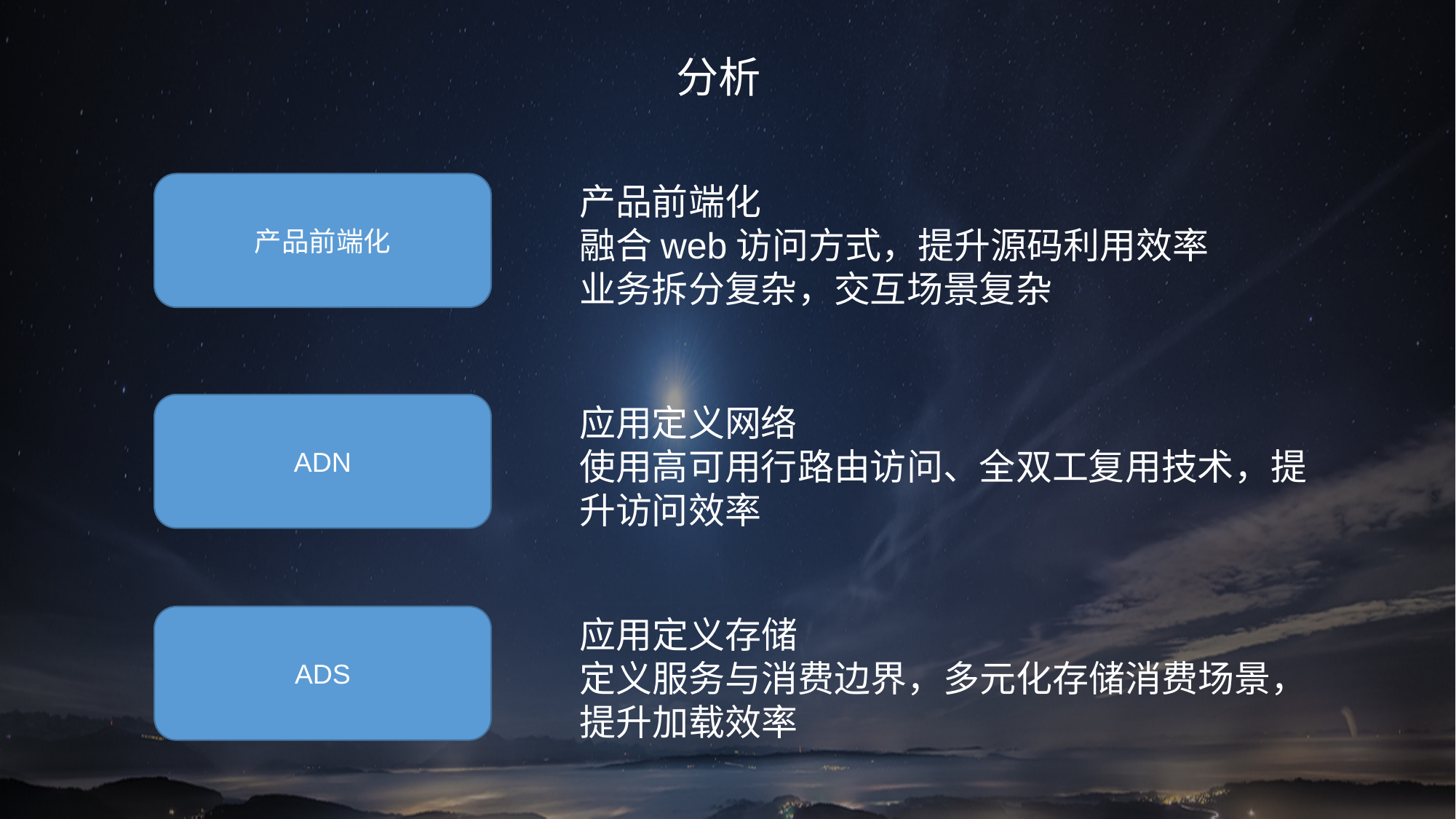

分析
产品前端化
产品前端化
融合web访问方式，提升源码利用效率
业务拆分复杂，交互场景复杂
ADN
应用定义网络
使用高可用行路由访问、全双工复用技术，提升访问效率
ADS
应用定义存储
定义服务与消费边界，多元化存储消费场景，提升加载效率